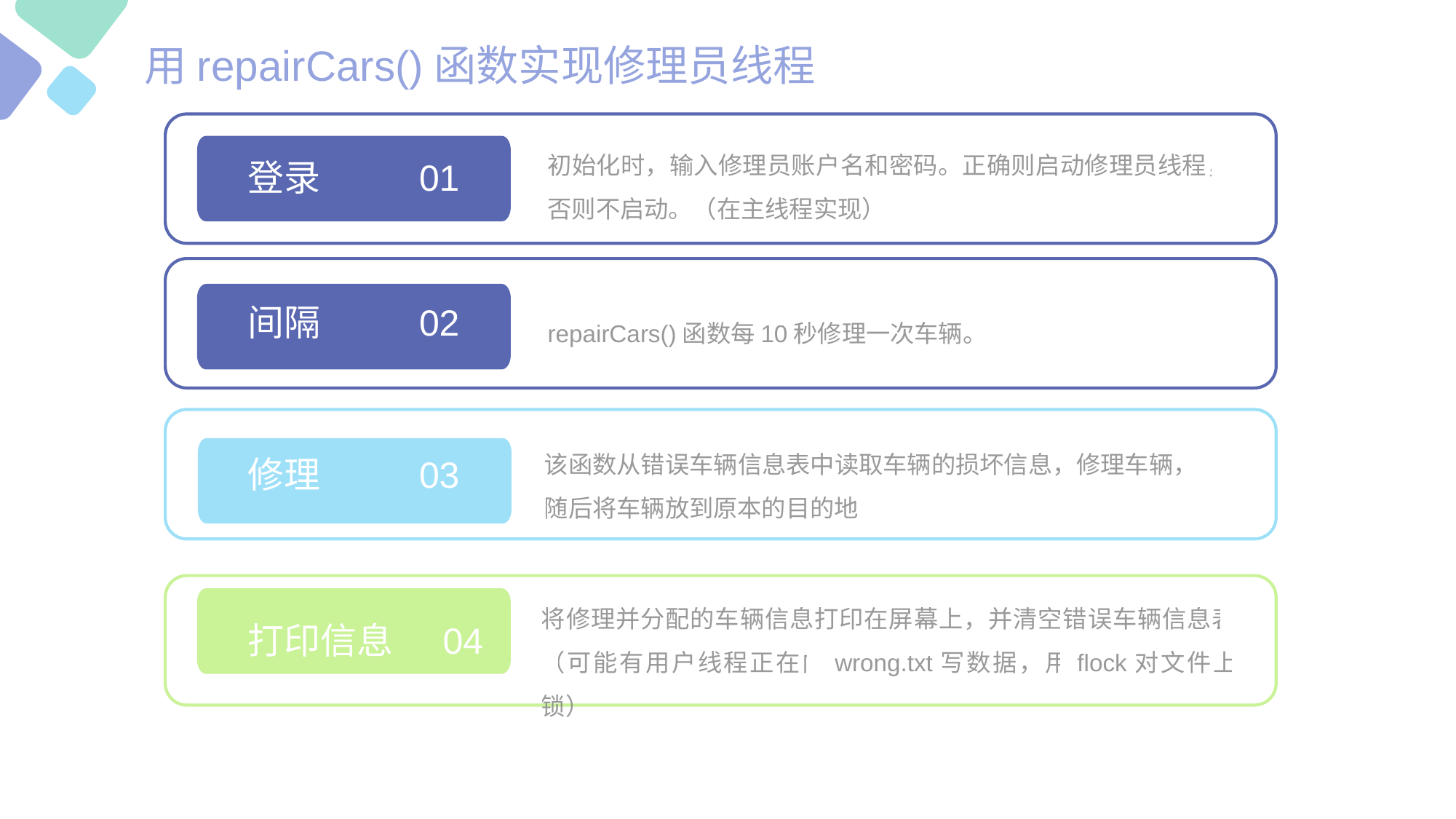

用repairCars()函数实现修理员线程

初始化时，输入修理员账户名和密码。正确则启动修理员线程，否则不启动。（在主线程实现）

登录           01

间隔           02
repairCars()函数每10秒修理一次车辆。

该函数从错误车辆信息表中读取车辆的损坏信息，修理车辆，随后将车辆放到原本的目的地

修理           03

将修理并分配的车辆信息打印在屏幕上，并清空错误车辆信息表（可能有用户线程正在向wrong.txt写数据，用flock对文件上锁）

打印信息     04